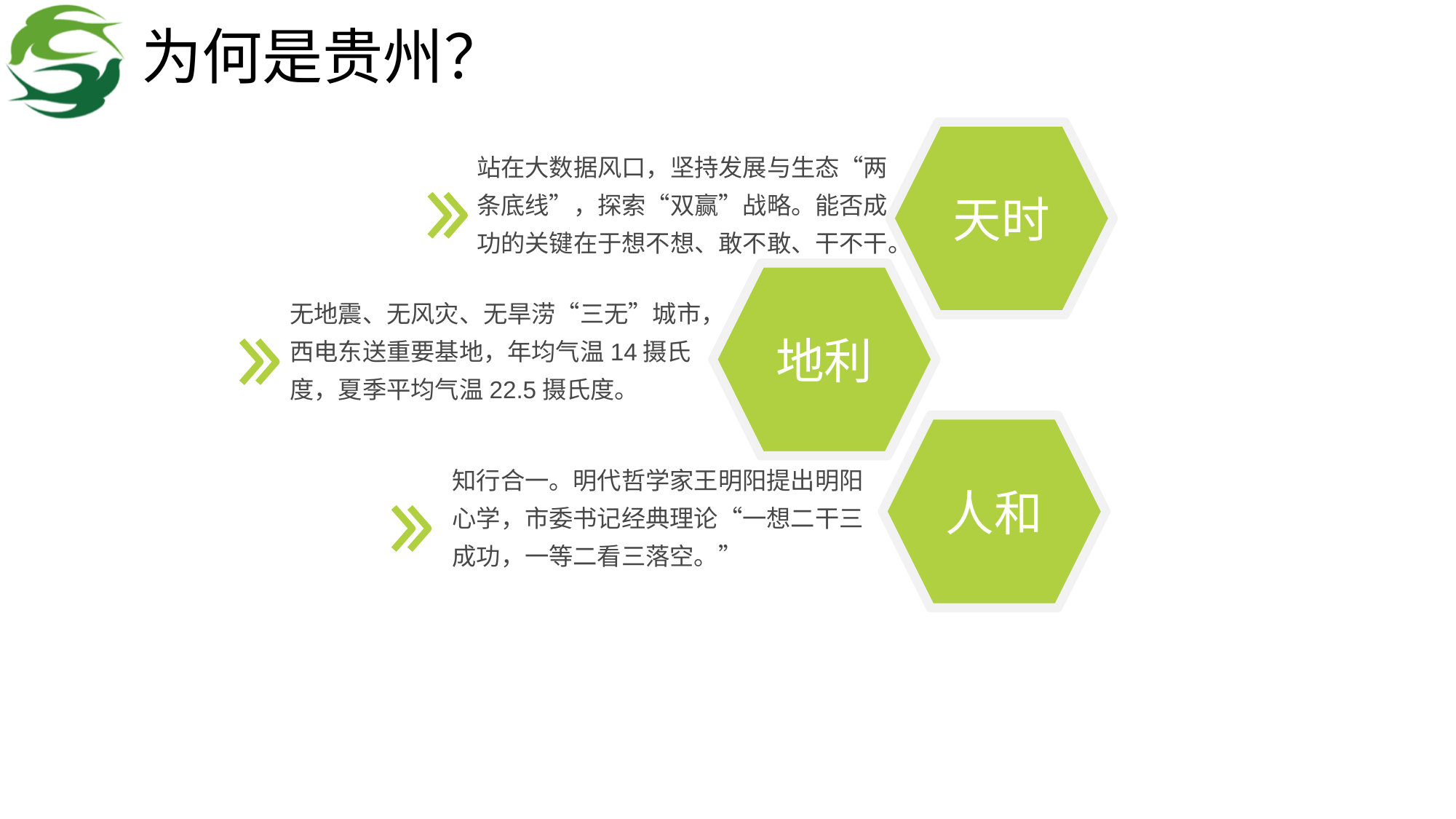

# 为何是贵州？
天时
站在大数据风口，坚持发展与生态“两条底线”，探索“双赢”战略。能否成功的关键在于想不想、敢不敢、干不干。

地利
无地震、无风灾、无旱涝“三无”城市，西电东送重要基地，年均气温14摄氏度，夏季平均气温22.5摄氏度。

人和
知行合一。明代哲学家王明阳提出明阳心学，市委书记经典理论“一想二干三成功，一等二看三落空。”